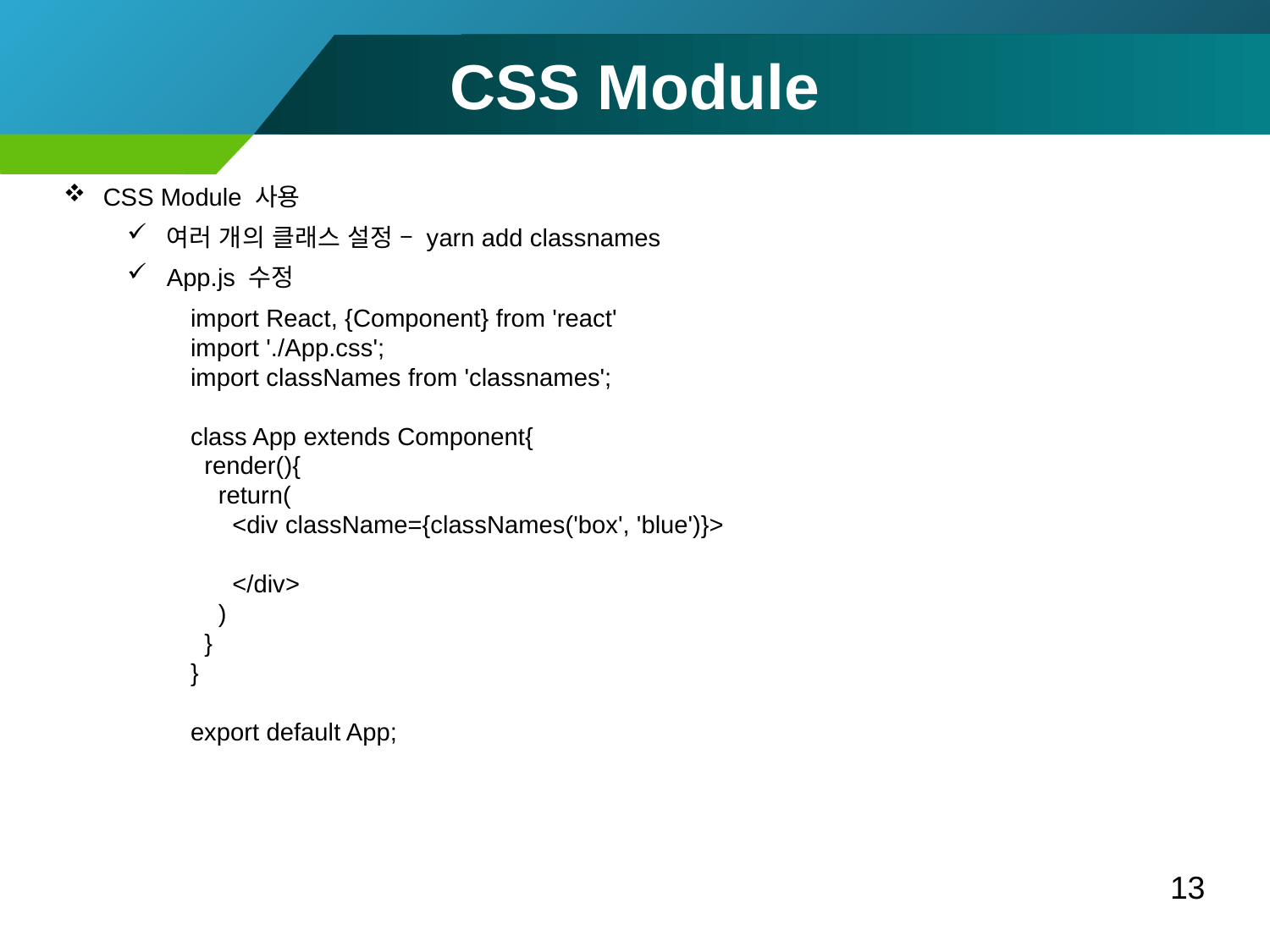

CSS Module
CSS Module 사용
여러 개의 클래스 설정 – yarn add classnames
App.js 수정
import React, {Component} from 'react'
import './App.css';
import classNames from 'classnames';

class App extends Component{
  render(){
    return(
      <div className={classNames('box', 'blue')}>

      </div>
    )
  }
}

export default App;

13